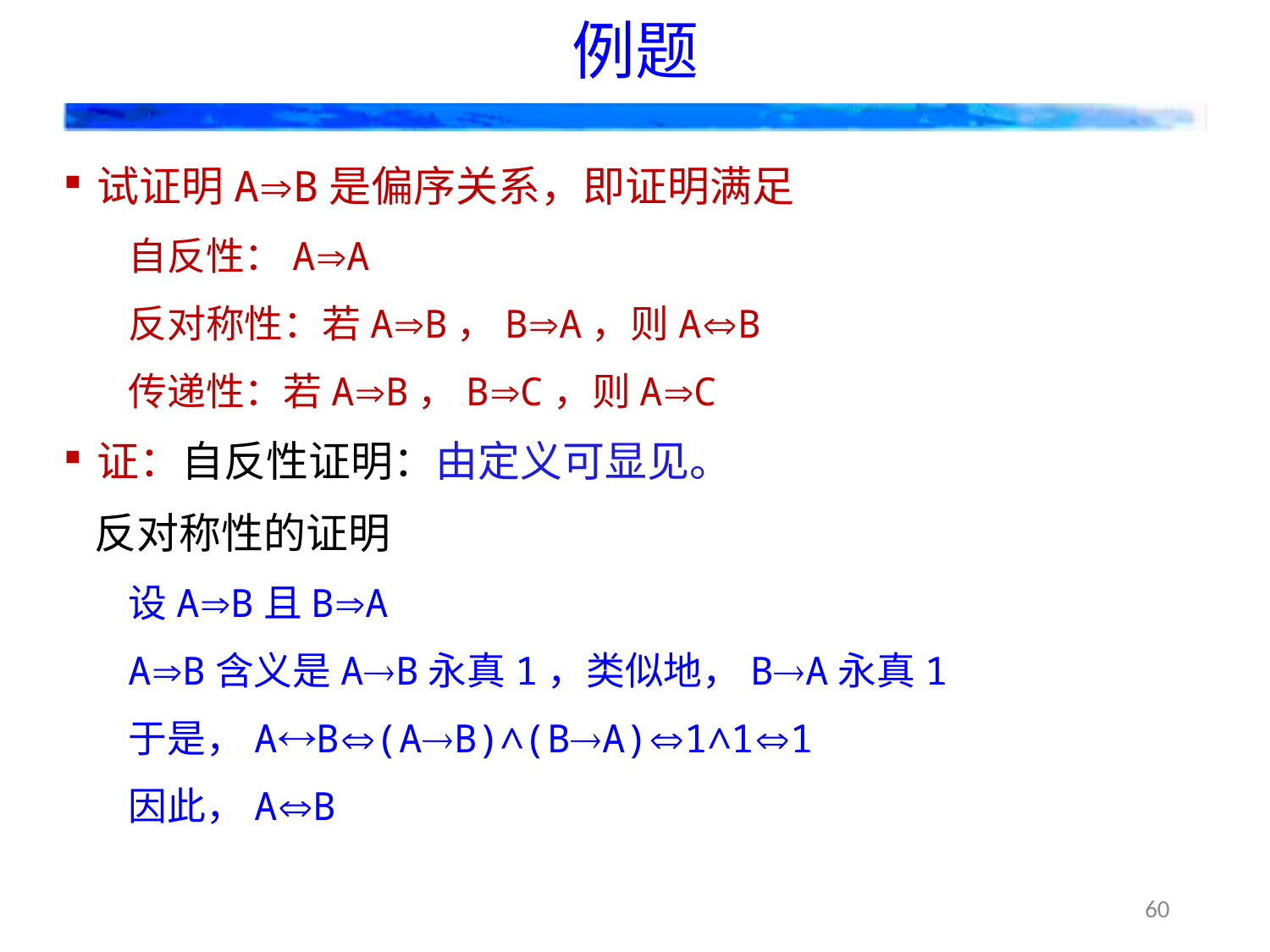

# 例题
试证明A⇒B是偏序关系，即证明满足
自反性：A⇒A
反对称性：若A⇒B，B⇒A，则A⇔B
传递性：若A⇒B，B⇒C，则A⇒C
证：自反性证明：由定义可显见。
反对称性的证明
设A⇒B且B⇒A
A⇒B含义是A→B永真1，类似地，B→A永真1
于是，A↔B⇔(A→B)∧(B→A)⇔1∧1⇔1
因此，A⇔B
60